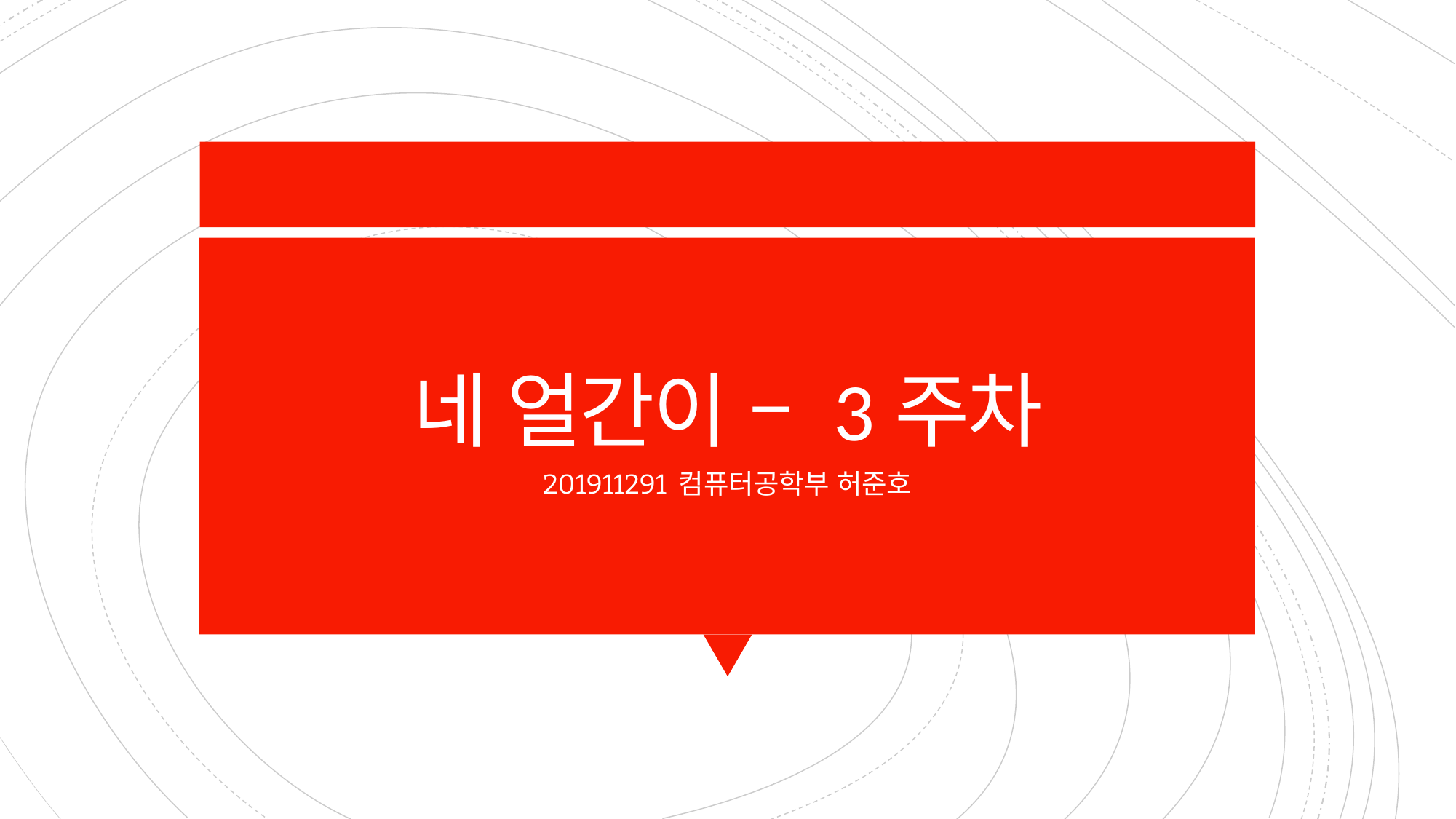

# 네 얼간이 – 3주차
201911291 컴퓨터공학부 허준호